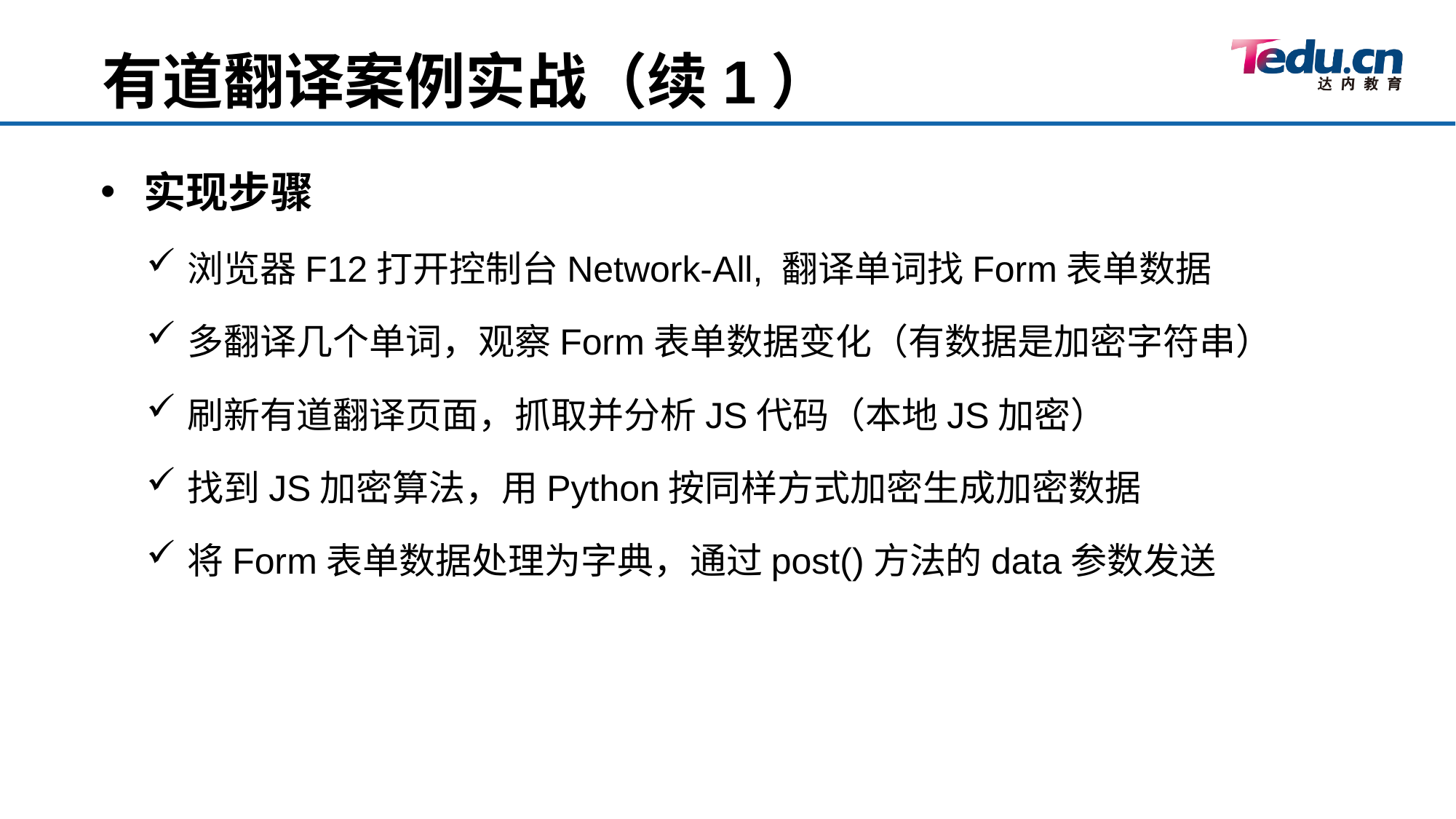

有道翻译案例实战（续1）
实现步骤
浏览器F12打开控制台Network-All, 翻译单词找Form表单数据
多翻译几个单词，观察Form表单数据变化（有数据是加密字符串）
刷新有道翻译页面，抓取并分析JS代码（本地JS加密）
找到JS加密算法，用Python按同样方式加密生成加密数据
将Form表单数据处理为字典，通过post()方法的data参数发送